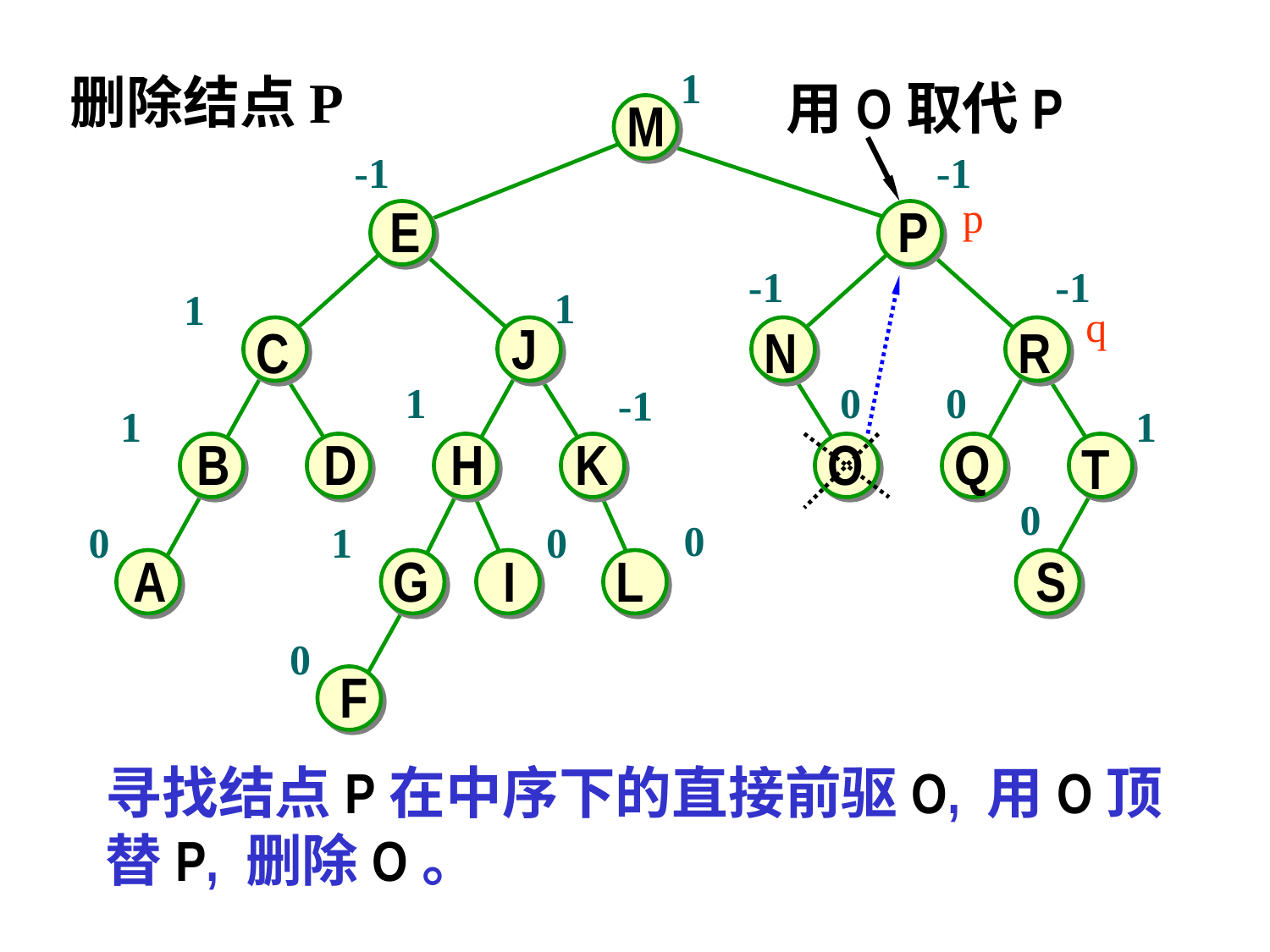

1
删除结点P
用O取代P
M

-1
-1
p
E
P

-1

-1
1

1
q
J
C
N
R

1

0
0

-1
1
1
B
D
H
K
O
Q
T

0
0
0
1
0
A
G
I
L
S

0
F

寻找结点P在中序下的直接前驱O, 用O顶替P, 删除O。